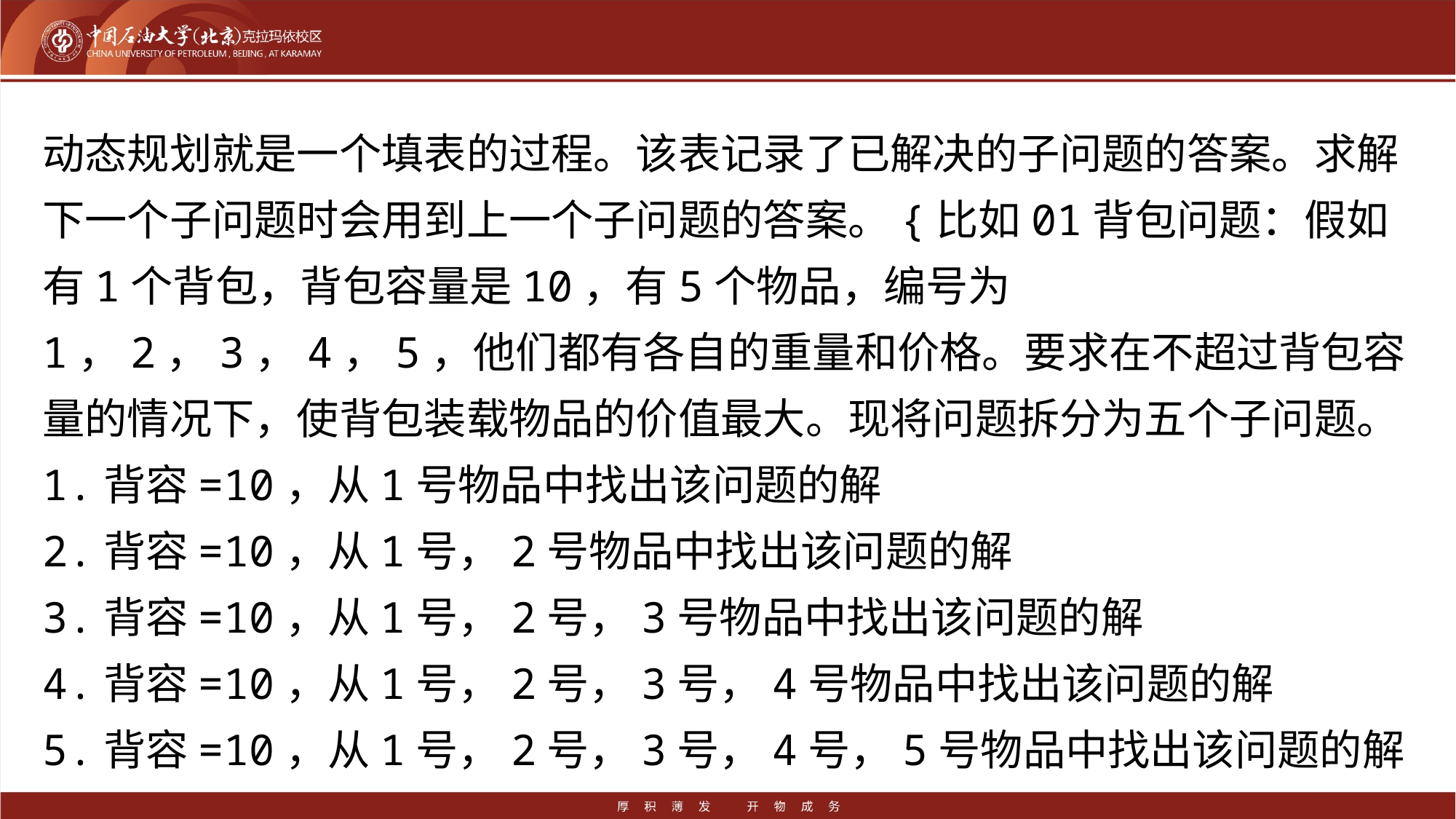

#
动态规划就是一个填表的过程。该表记录了已解决的子问题的答案。求解下一个子问题时会用到上一个子问题的答案。{比如01背包问题：假如有1个背包，背包容量是10，有5个物品，编号为1，2，3，4，5，他们都有各自的重量和价格。要求在不超过背包容量的情况下，使背包装载物品的价值最大。现将问题拆分为五个子问题。
1.背容=10，从1号物品中找出该问题的解
2.背容=10，从1号，2号物品中找出该问题的解
3.背容=10，从1号，2号，3号物品中找出该问题的解
4.背容=10，从1号，2号，3号，4号物品中找出该问题的解
5.背容=10，从1号，2号，3号，4号，5号物品中找出该问题的解